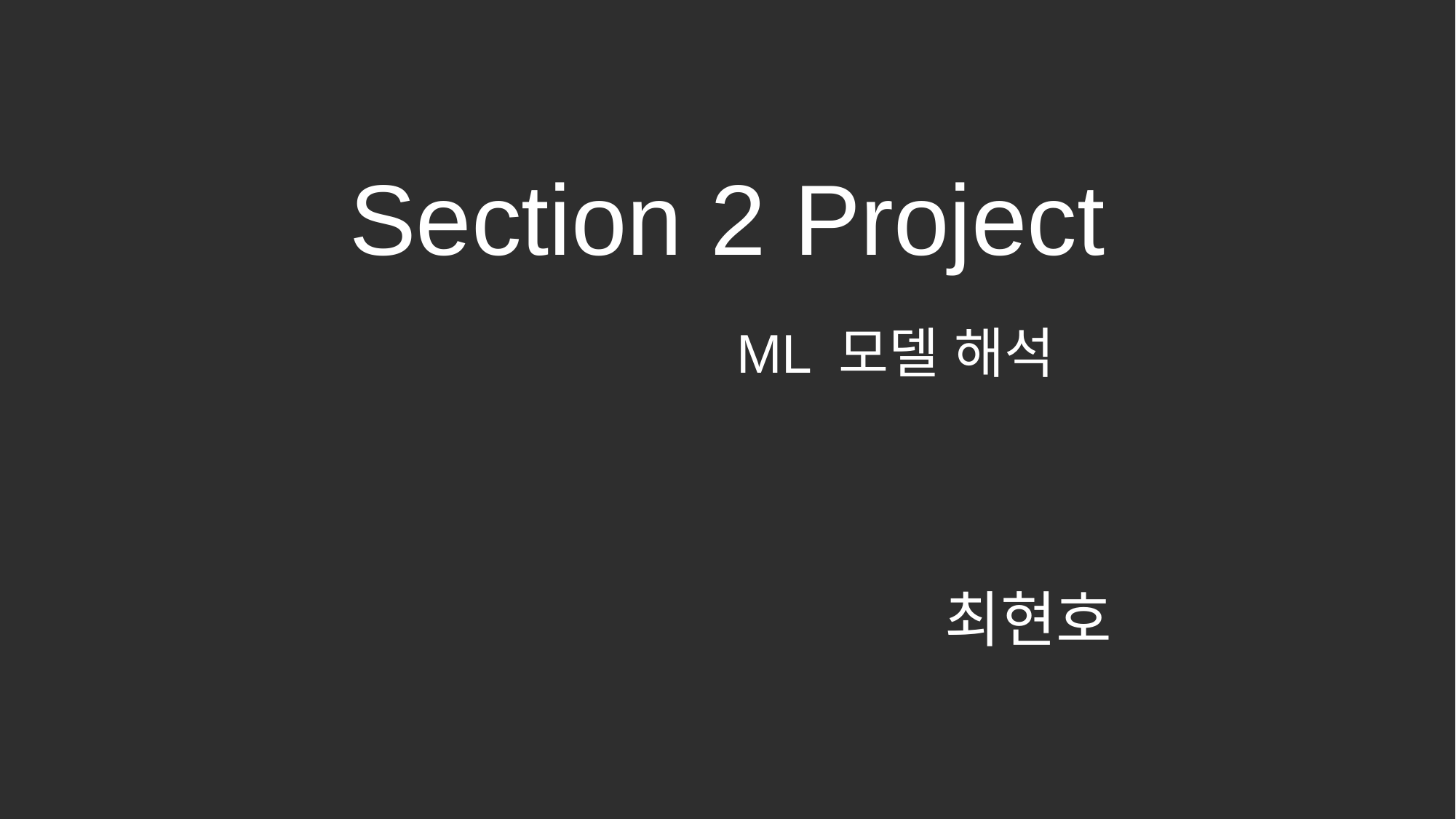

Section 2 Project
ML 모델 해석
최현호